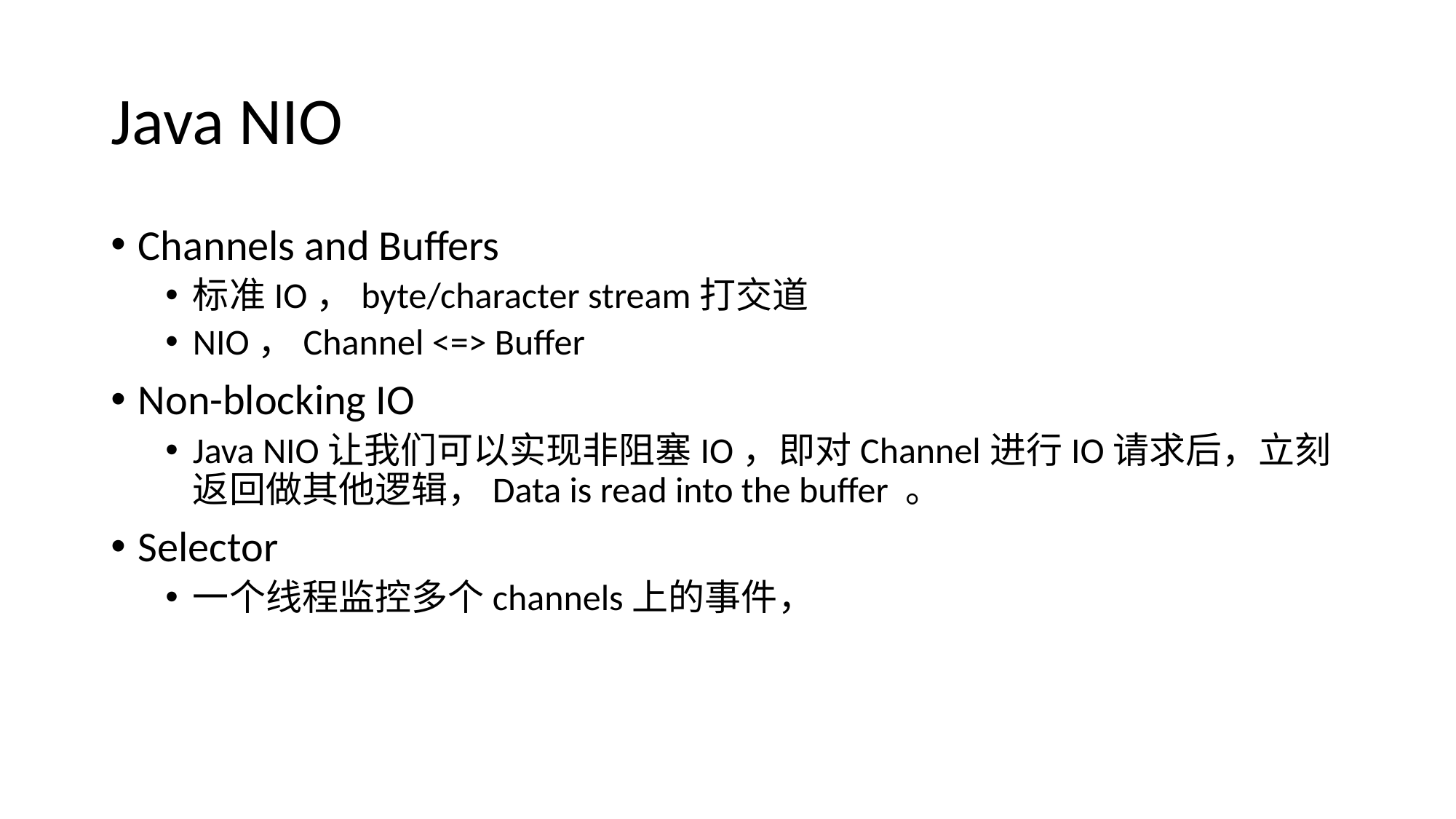

# Java NIO
Channels and Buffers
标准IO，byte/character stream打交道
NIO，Channel <=> Buffer
Non-blocking IO
Java NIO让我们可以实现非阻塞IO，即对Channel进行IO请求后，立刻返回做其他逻辑，Data is read into the buffer 。
Selector
一个线程监控多个channels上的事件，